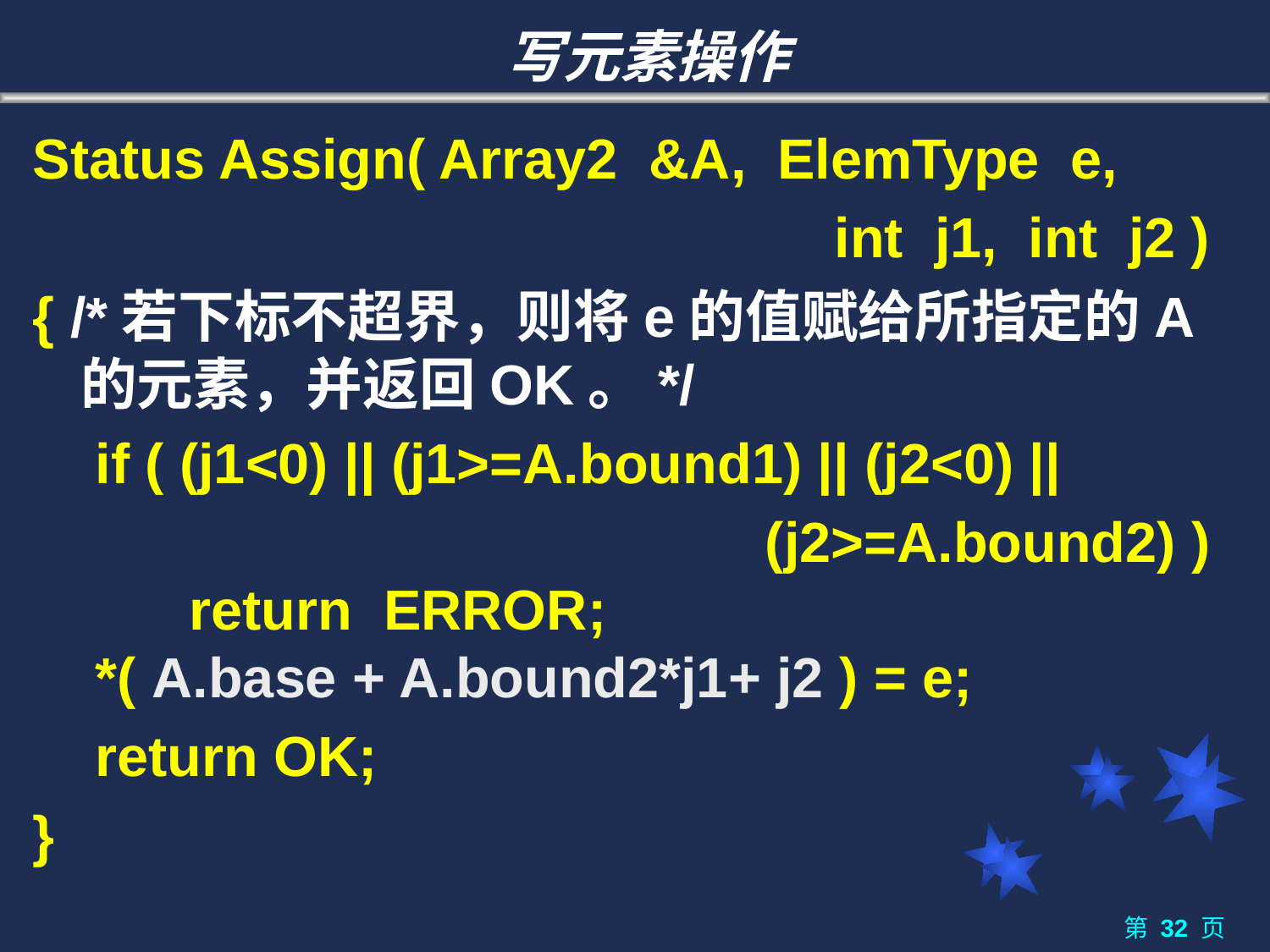

# 写元素操作
Status Assign( Array2  &A,  ElemType  e,
int  j1,  int  j2 )
{ /*若下标不超界，则将e的值赋给所指定的A的元素，并返回OK。*/
    if ( (j1<0) || (j1>=A.bound1) || (j2<0) ||
 (j2>=A.bound2) )
          return  ERROR;
    *( A.base + A.bound2*j1+ j2 ) = e;
    return OK;
}
第 32 页